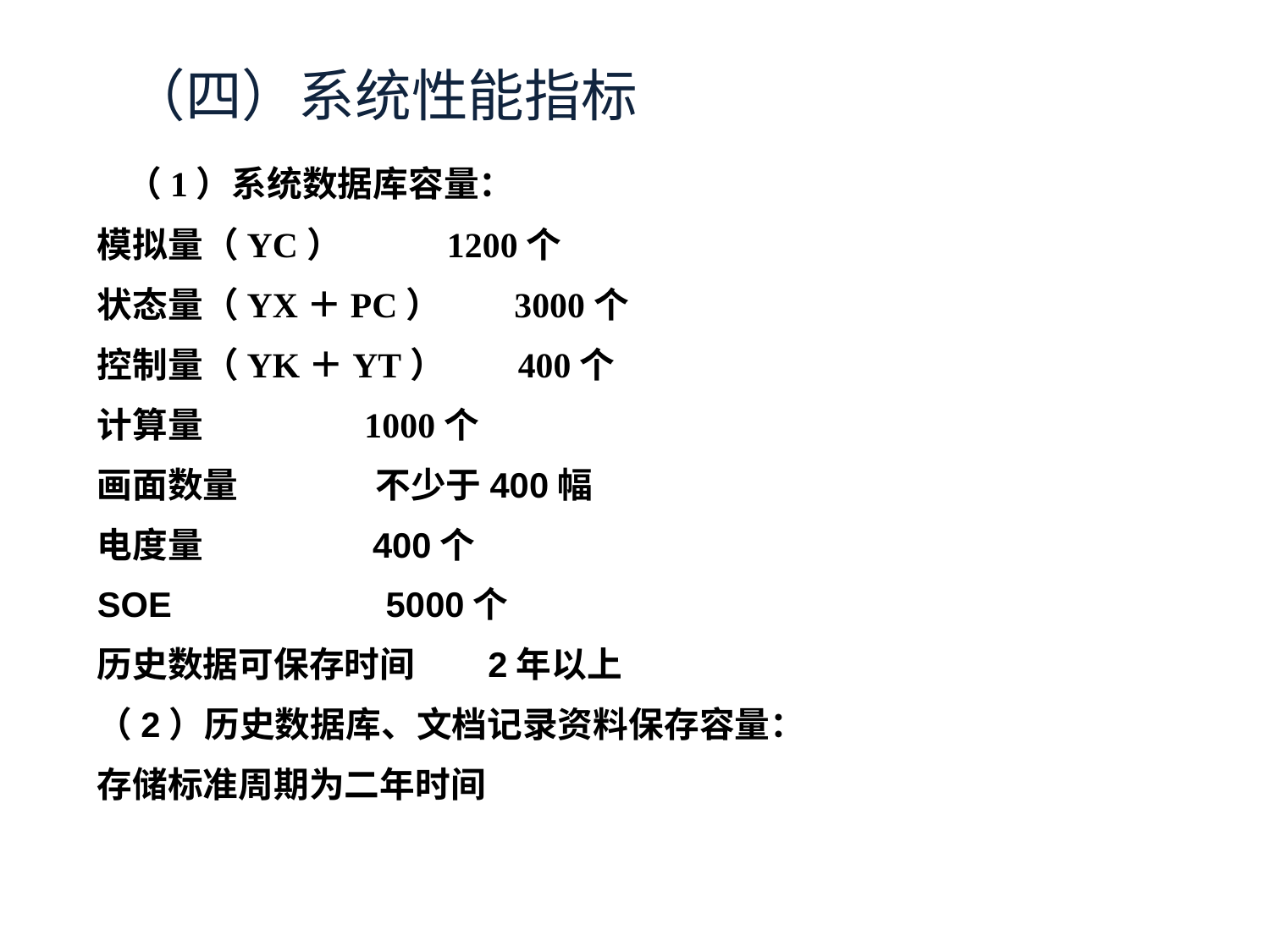

# （四）系统性能指标
  （1）系统数据库容量：
模拟量（YC）            1200个
状态量（YX＋PC）        3000个
控制量（YK＋YT）        400个
计算量                   1000个
画面数量                 不少于400幅
电度量                    400个
SOE                      5000个
历史数据可保存时间        2年以上
（2）历史数据库、文档记录资料保存容量：
存储标准周期为二年时间